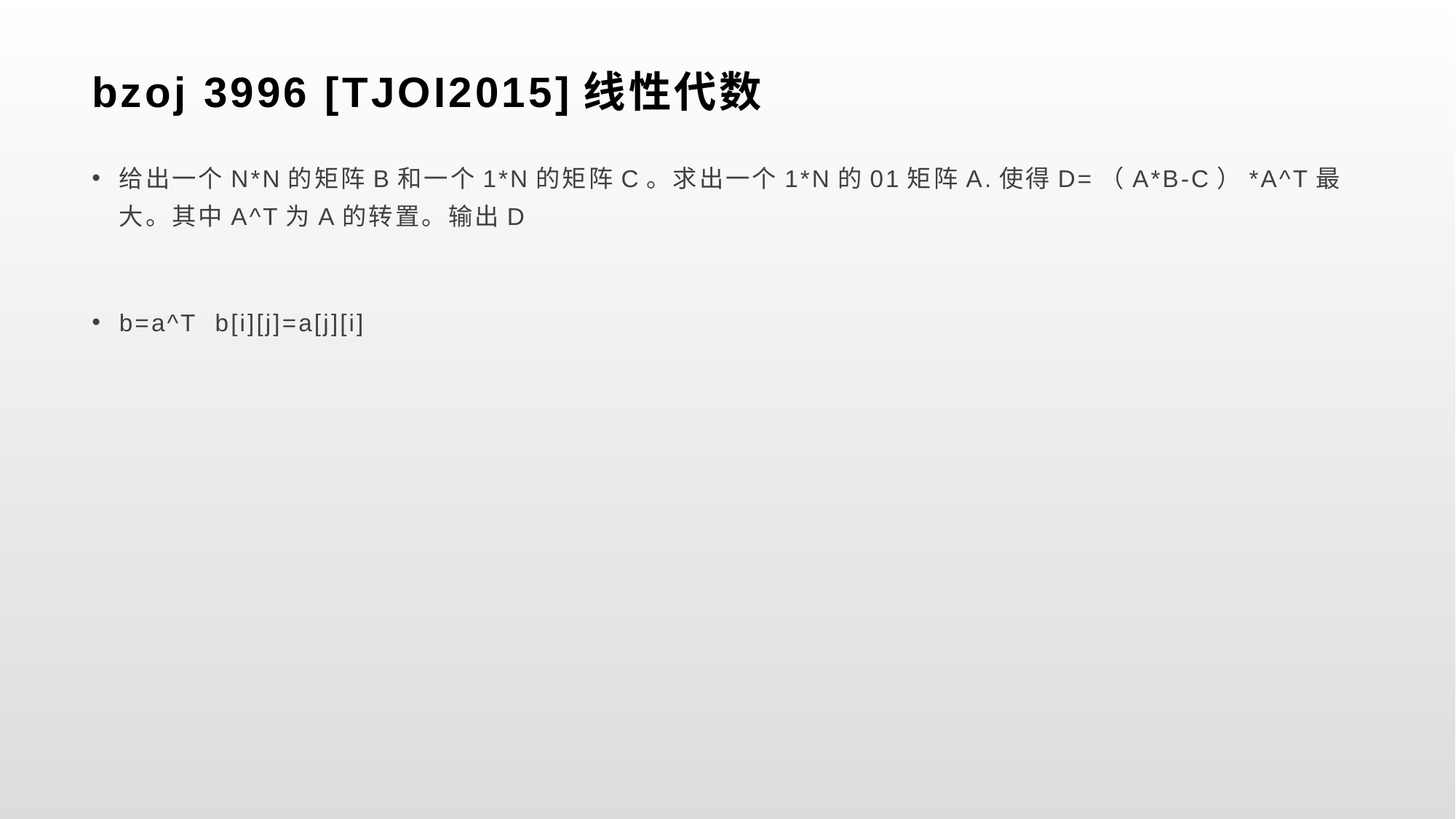

# bzoj 3996 [TJOI2015]线性代数
给出一个N*N的矩阵B和一个1*N的矩阵C。求出一个1*N的01矩阵A.使得D=（A*B-C）*A^T最大。其中A^T为A的转置。输出D

b=a^T  b[i][j]=a[j][i]